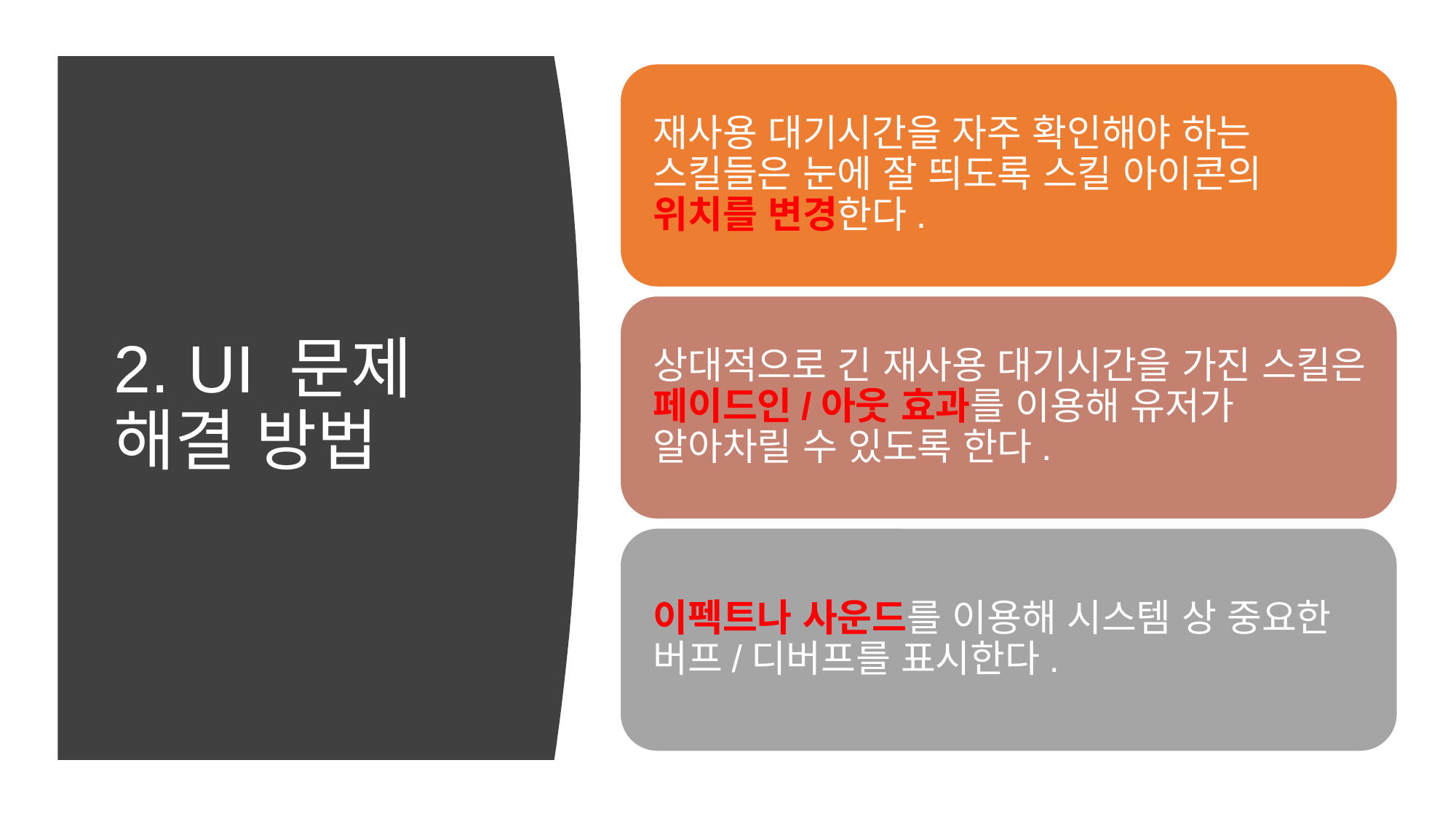

재사용 대기시간을 자주 확인해야 하는 스킬들은 눈에 잘 띄도록 스킬 아이콘의 위치를 변경한다.
상대적으로 긴 재사용 대기시간을 가진 스킬은 페이드인/아웃 효과를 이용해 유저가 알아차릴 수 있도록 한다.
이펙트나 사운드를 이용해 시스템 상 중요한 버프/디버프를 표시한다.

# 2. UI 문제 해결 방법